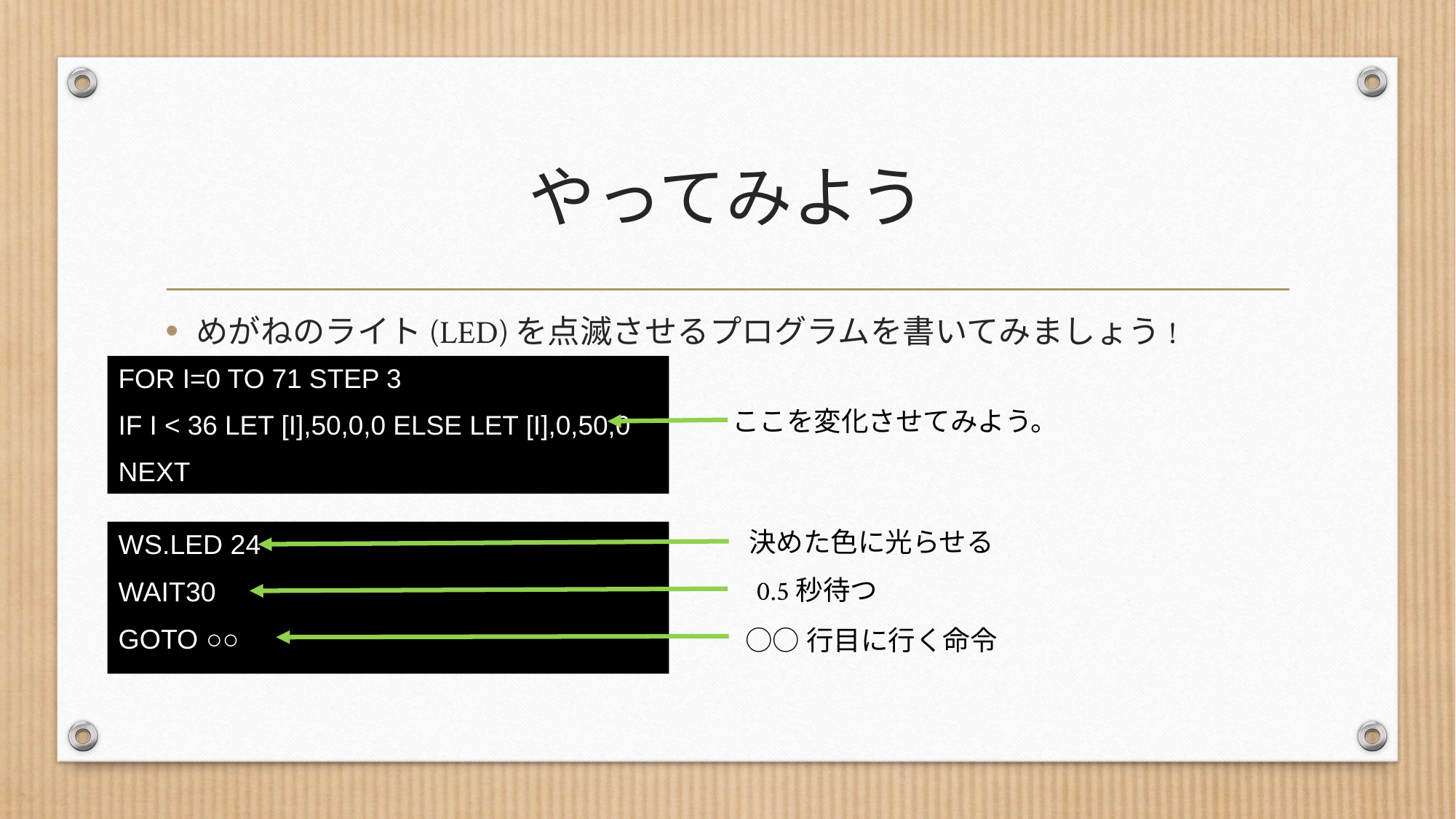

# やってみよう
めがねのライト(LED)を点滅させるプログラムを書いてみましょう!
FOR I=0 TO 71 STEP 3
IF I < 36 LET [I],50,0,0 ELSE LET [I],0,50,0
NEXT
ここを変化させてみよう。
決めた色に光らせる
WS.LED 24
WAIT30
GOTO ○○
0.5秒待つ
○○行目に行く命令